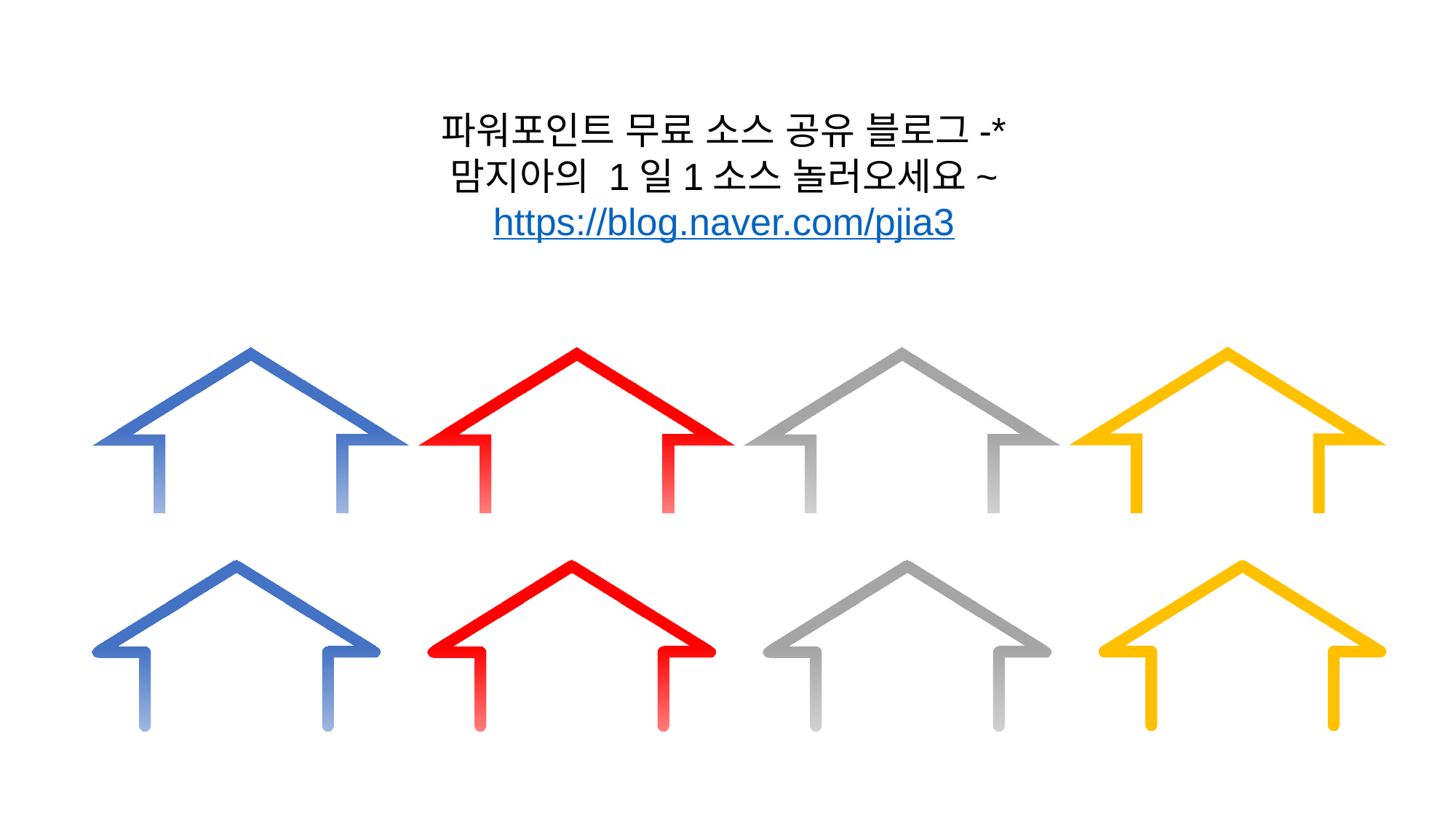

파워포인트 무료 소스 공유 블로그-*
맘지아의 1일1소스 놀러오세요~
https://blog.naver.com/pjia3